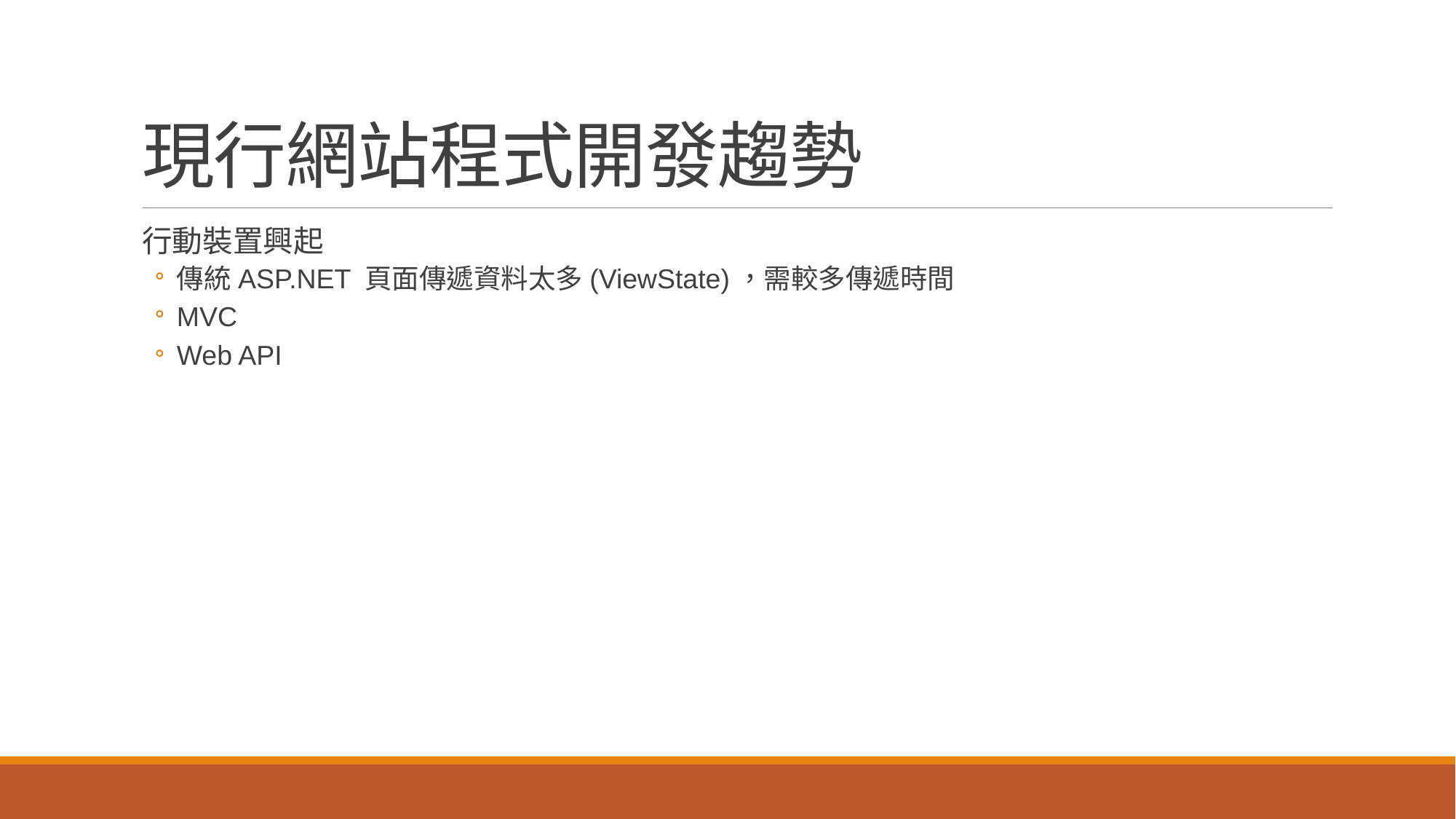

# 現行網站程式開發趨勢
行動裝置興起
傳統ASP.NET 頁面傳遞資料太多(ViewState)，需較多傳遞時間
MVC
Web API